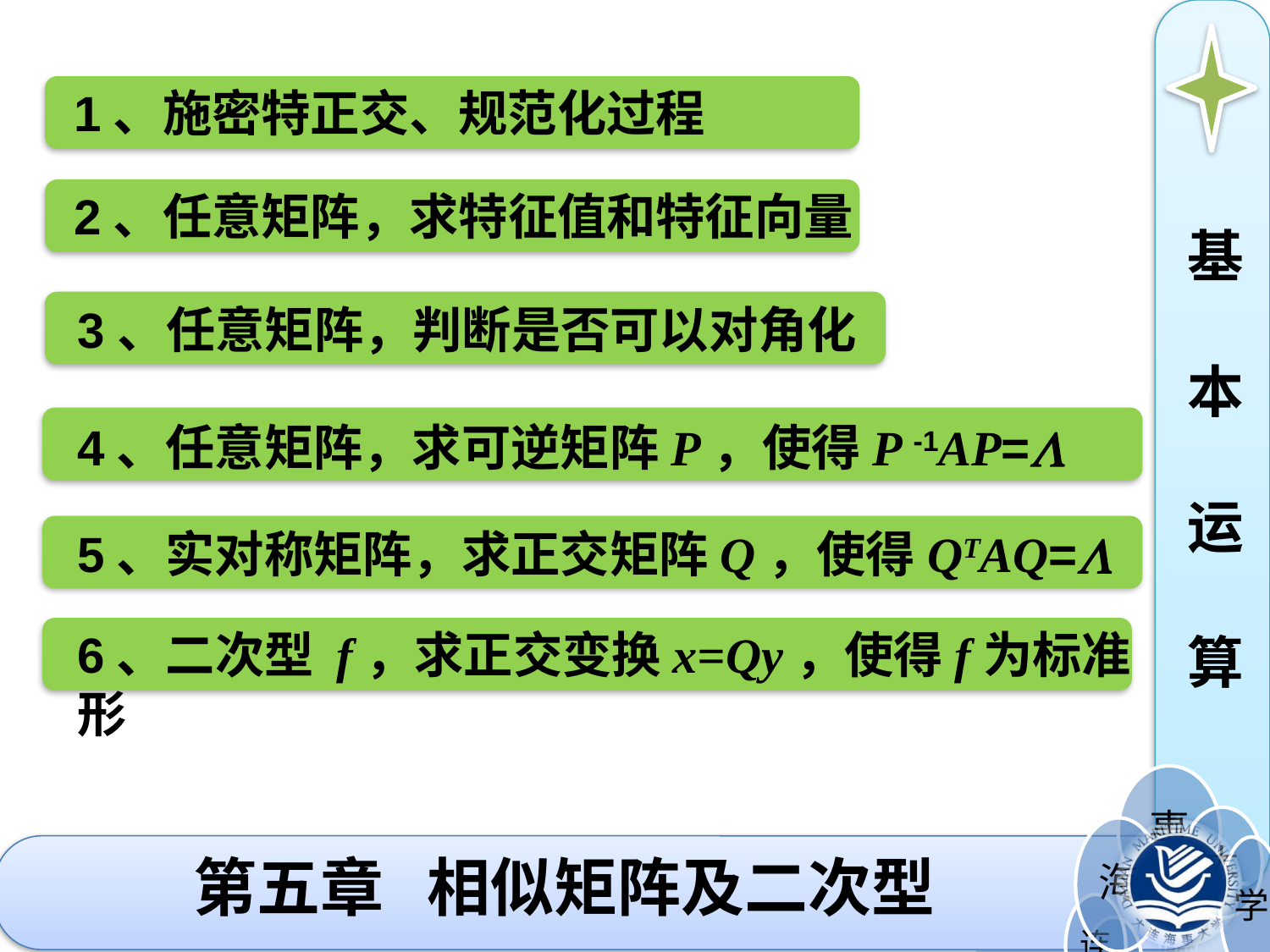

1、施密特正交、规范化过程

2、任意矩阵，求特征值和特征向量
基

本

运

算

3、任意矩阵，判断是否可以对角化

4、任意矩阵，求可逆矩阵P，使得P -1AP=Λ

5、实对称矩阵，求正交矩阵Q，使得QTAQ=Λ

6、二次型 f，求正交变换x=Qy，使得f为标准形
第五章   相似矩阵及二次型